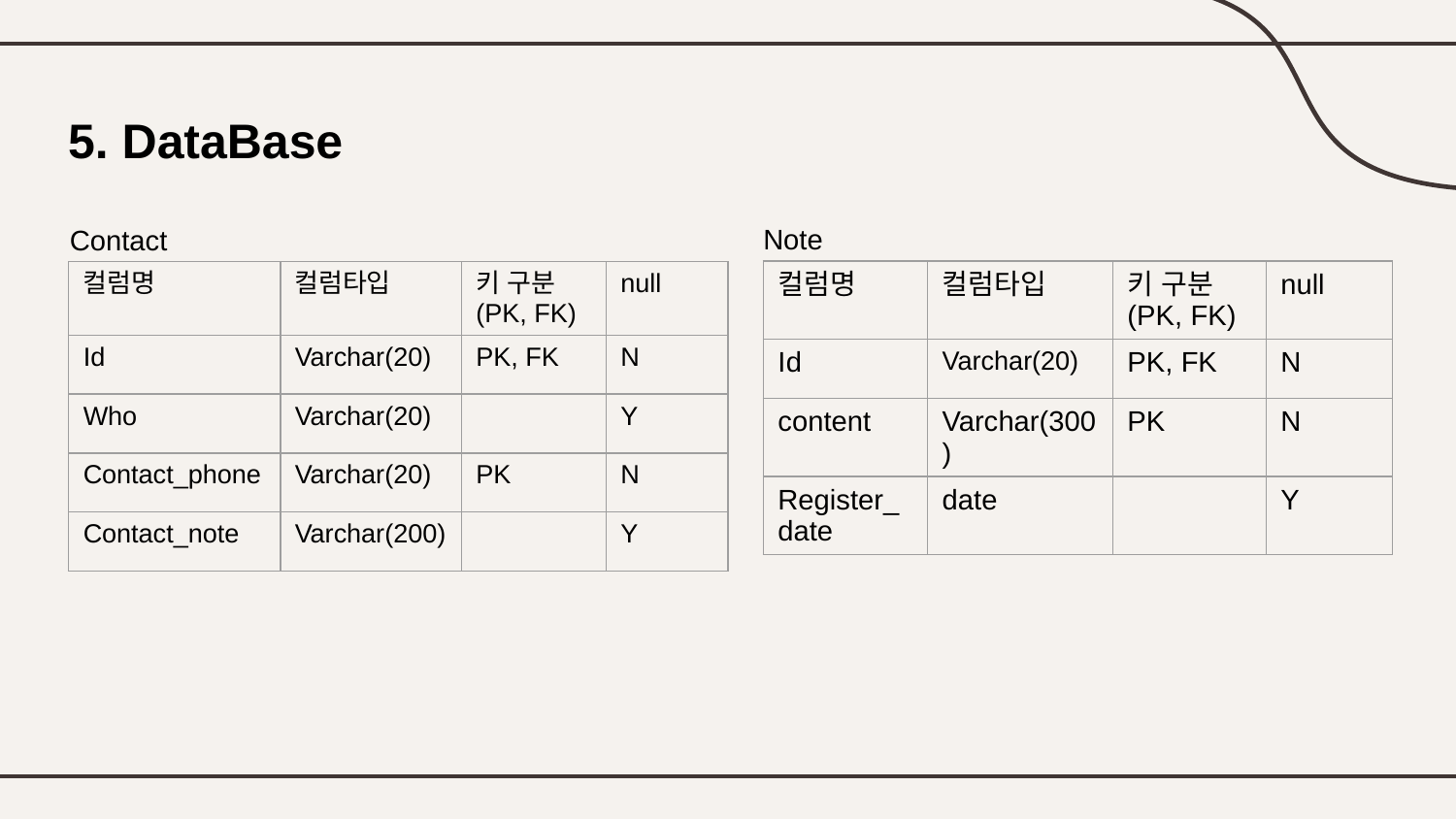

5. DataBase
#
Note
Contact
| 컬럼명 | 컬럼타입 | 키 구분(PK, FK) | null |
| --- | --- | --- | --- |
| Id | Varchar(20) | PK, FK | N |
| content | Varchar(300) | PK | N |
| Register\_date | date |  | Y |
| 컬럼명 | 컬럼타입 | 키 구분 (PK, FK) | null |
| --- | --- | --- | --- |
| Id | Varchar(20) | PK, FK | N |
| Who | Varchar(20) |  | Y |
| Contact\_phone | Varchar(20) | PK | N |
| Contact\_note | Varchar(200) |  | Y |